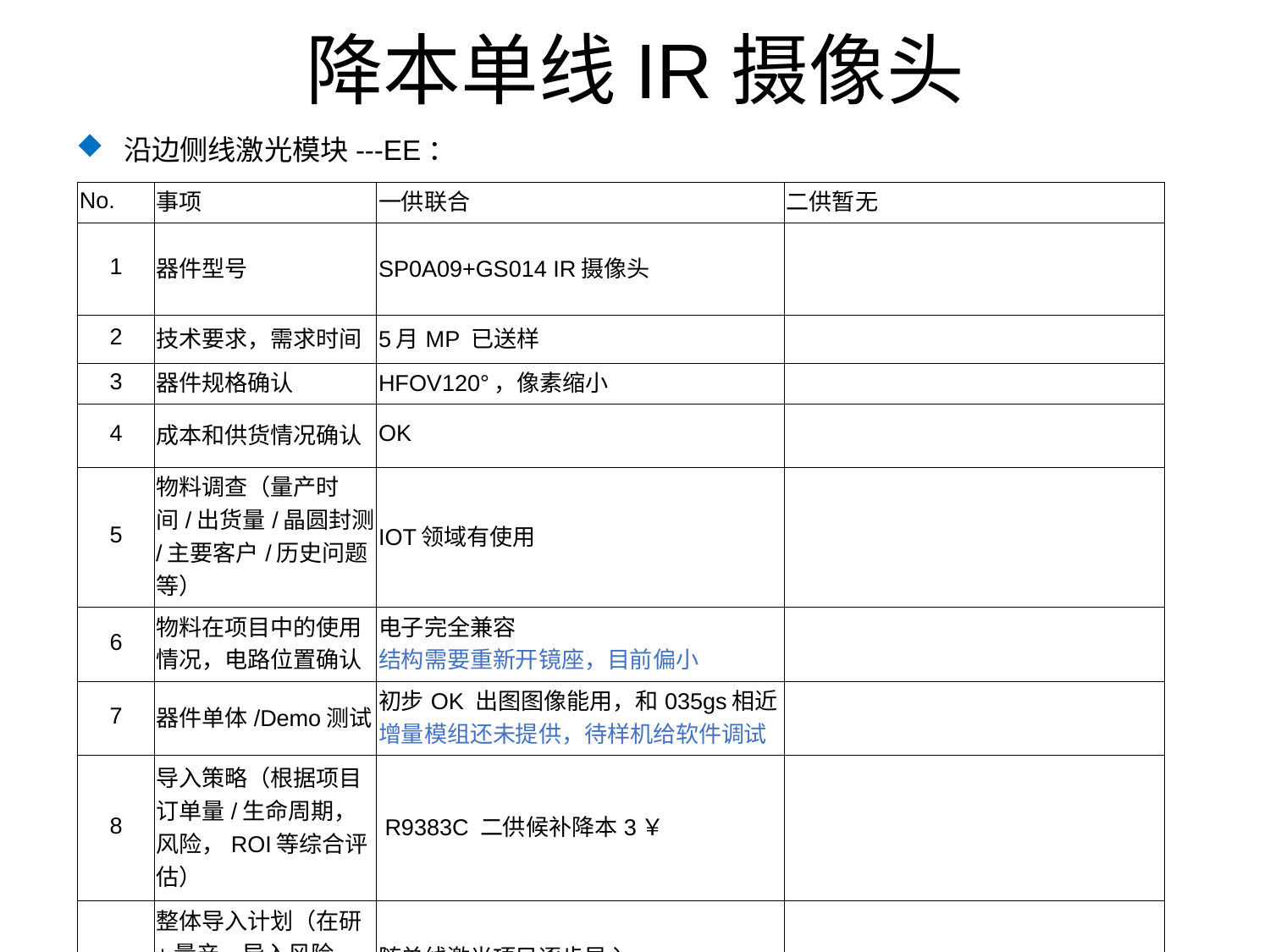

# 降本单线IR摄像头
沿边侧线激光模块---EE：
| No. | 事项 | 一供联合 | 二供暂无 |
| --- | --- | --- | --- |
| 1 | 器件型号 | SP0A09+GS014 IR摄像头 |  |
| 2 | 技术要求，需求时间 | 5月MP 已送样 |  |
| 3 | 器件规格确认 | HFOV120°，像素缩小 |  |
| 4 | 成本和供货情况确认 | OK |  |
| 5 | 物料调查（量产时间/出货量/晶圆封测/主要客户/历史问题等） | IOT领域有使用 |  |
| 6 | 物料在项目中的使用情况，电路位置确认 | 电子完全兼容 结构需要重新开镜座，目前偏小 |  |
| 7 | 器件单体/Demo测试 | 初步OK 出图图像能用，和035gs相近 增量模组还未提供，待样机给软件调试 |  |
| 8 | 导入策略（根据项目订单量/生命周期，风险，ROI等综合评估） | R9383C 二供候补降本3￥ |  |
| 9 | 整体导入计划（在研+量产，导入风险，项目进展，验证计划匹配度等） | 随单线激光项目逐步导入 |  |